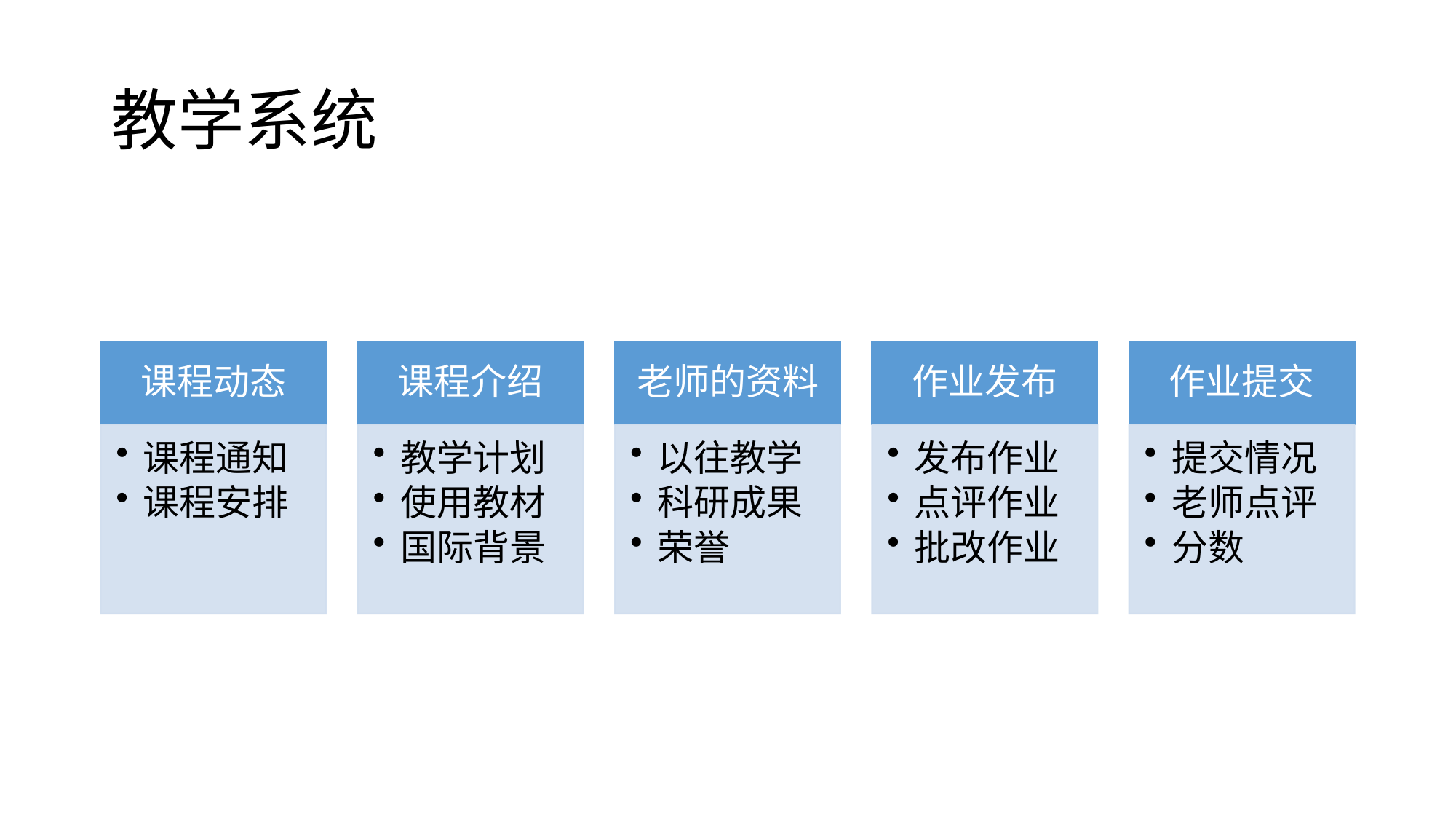

# 教学系统
课程动态
课程通知
课程安排
课程介绍
教学计划
使用教材
国际背景
老师的资料
以往教学
科研成果
荣誉
作业发布
发布作业
点评作业
批改作业
作业提交
提交情况
老师点评
分数